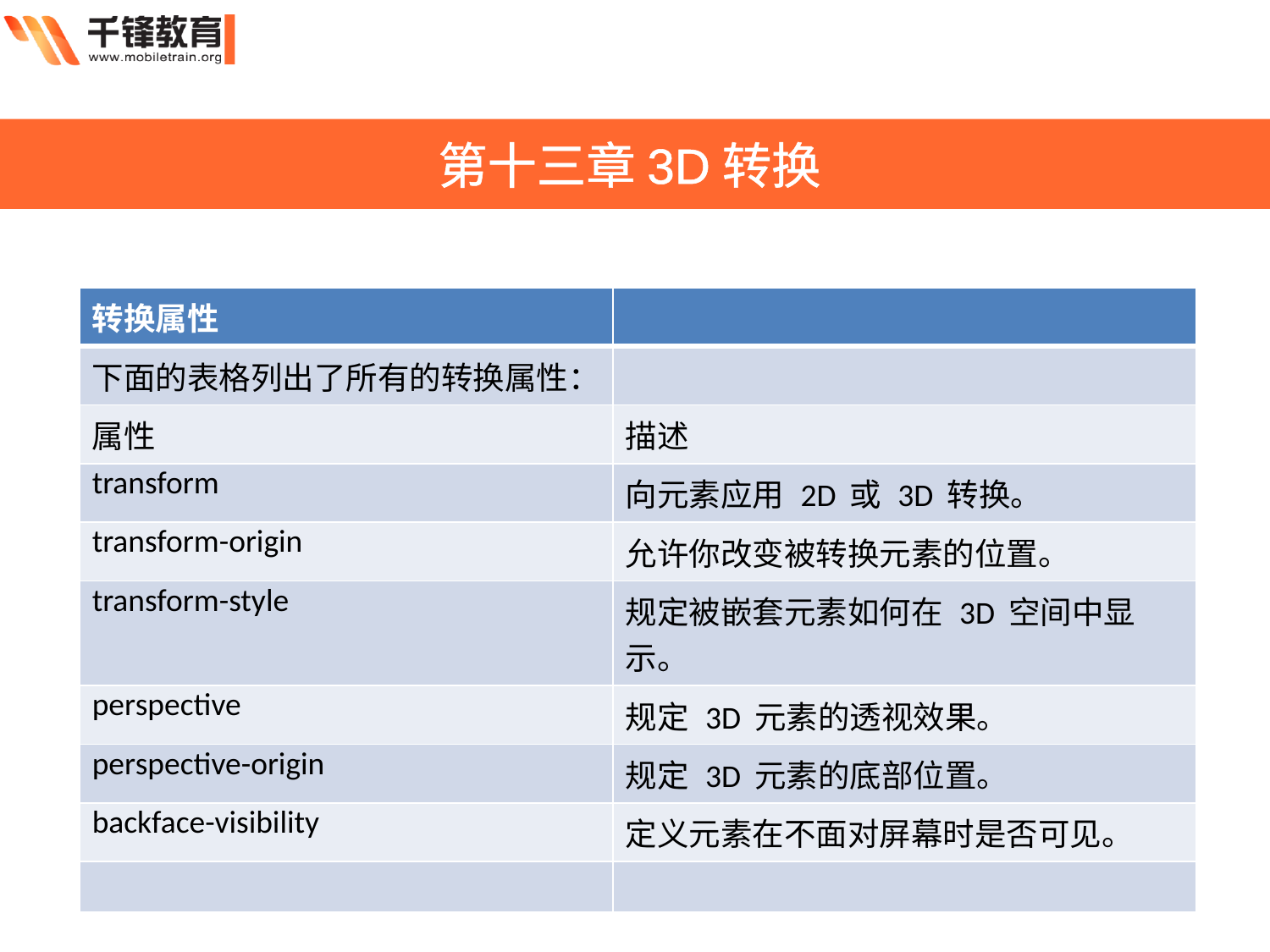

第十三章3D转换
| 转换属性 |  |
| --- | --- |
| 下面的表格列出了所有的转换属性： |  |
| 属性 | 描述 |
| transform | 向元素应用 2D 或 3D 转换。 |
| transform-origin | 允许你改变被转换元素的位置。 |
| transform-style | 规定被嵌套元素如何在 3D 空间中显示。 |
| perspective | 规定 3D 元素的透视效果。 |
| perspective-origin | 规定 3D 元素的底部位置。 |
| backface-visibility | 定义元素在不面对屏幕时是否可见。 |
|  |  |